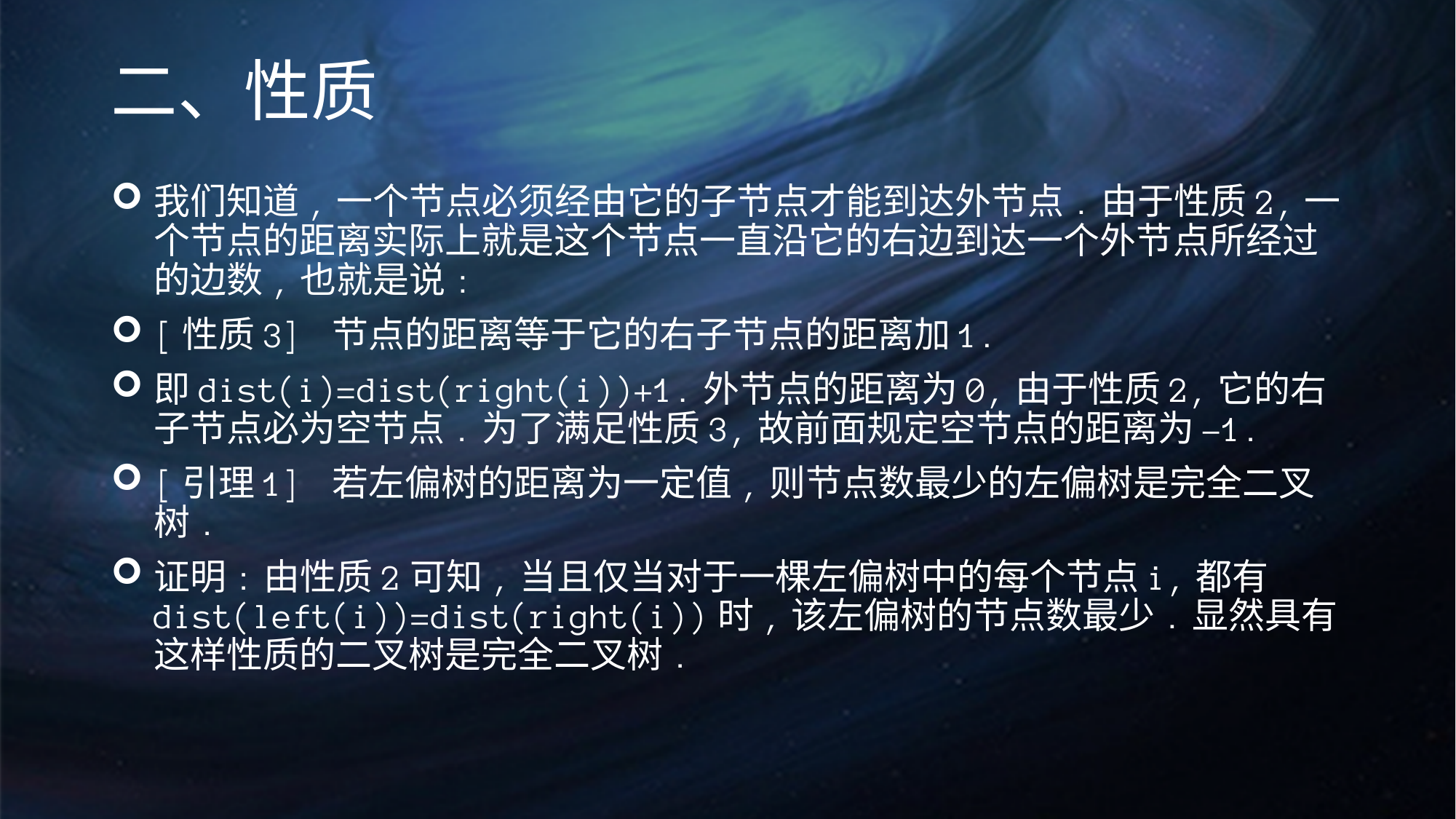

# 二、性质
我们知道,一个节点必须经由它的子节点才能到达外节点.由于性质2,一个节点的距离实际上就是这个节点一直沿它的右边到达一个外节点所经过的边数,也就是说:
[性质3] 节点的距离等于它的右子节点的距离加1.
即dist(i)=dist(right(i))+1.外节点的距离为0,由于性质2,它的右子节点必为空节点.为了满足性质3,故前面规定空节点的距离为-1.
[引理1] 若左偏树的距离为一定值,则节点数最少的左偏树是完全二叉树.
证明:由性质2可知,当且仅当对于一棵左偏树中的每个节点i,都有 dist(left(i))=dist(right(i))时,该左偏树的节点数最少.显然具有这样性质的二叉树是完全二叉树.